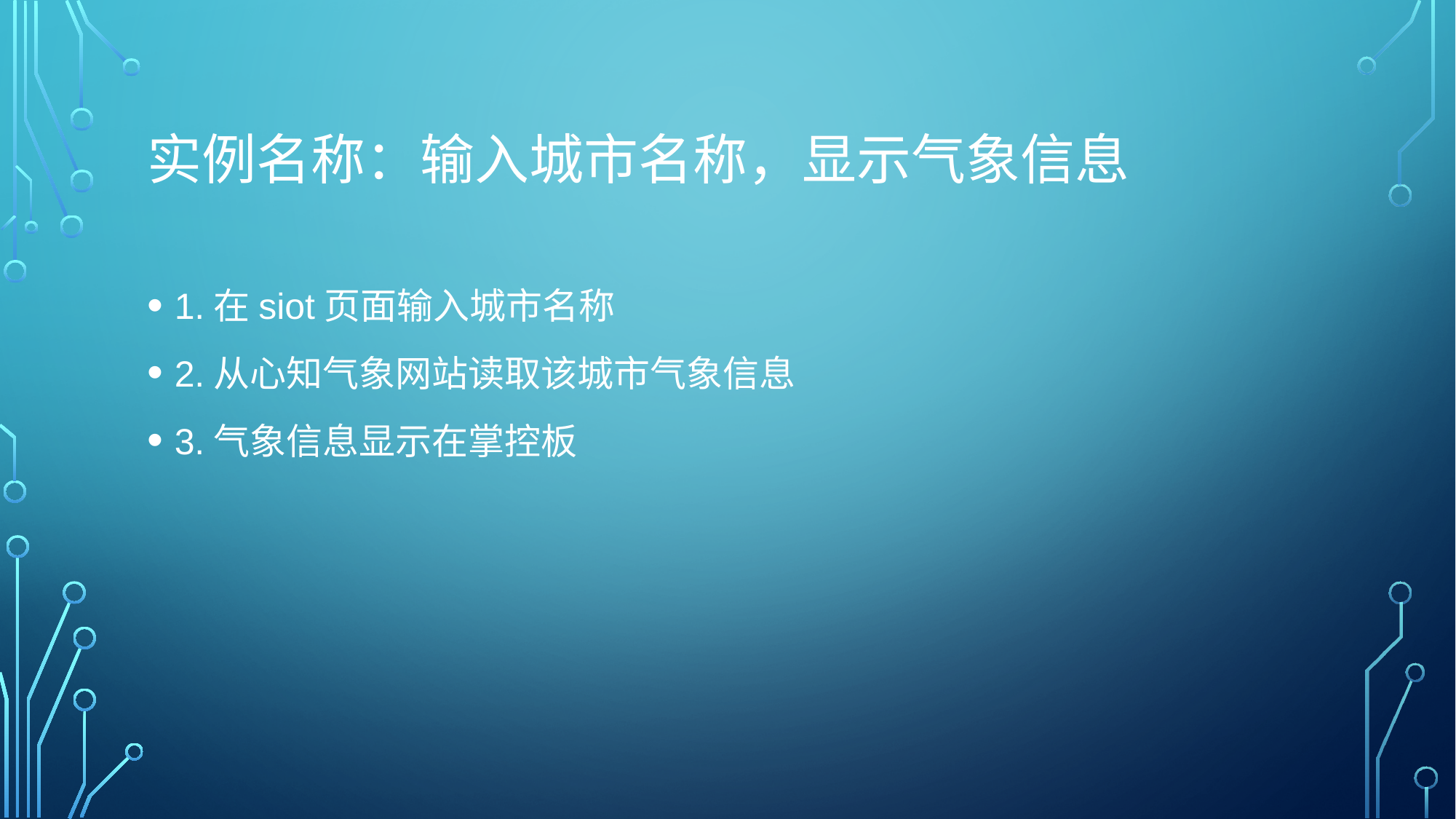

# 实例名称：输入城市名称，显示气象信息
1.在siot页面输入城市名称
2.从心知气象网站读取该城市气象信息
3.气象信息显示在掌控板